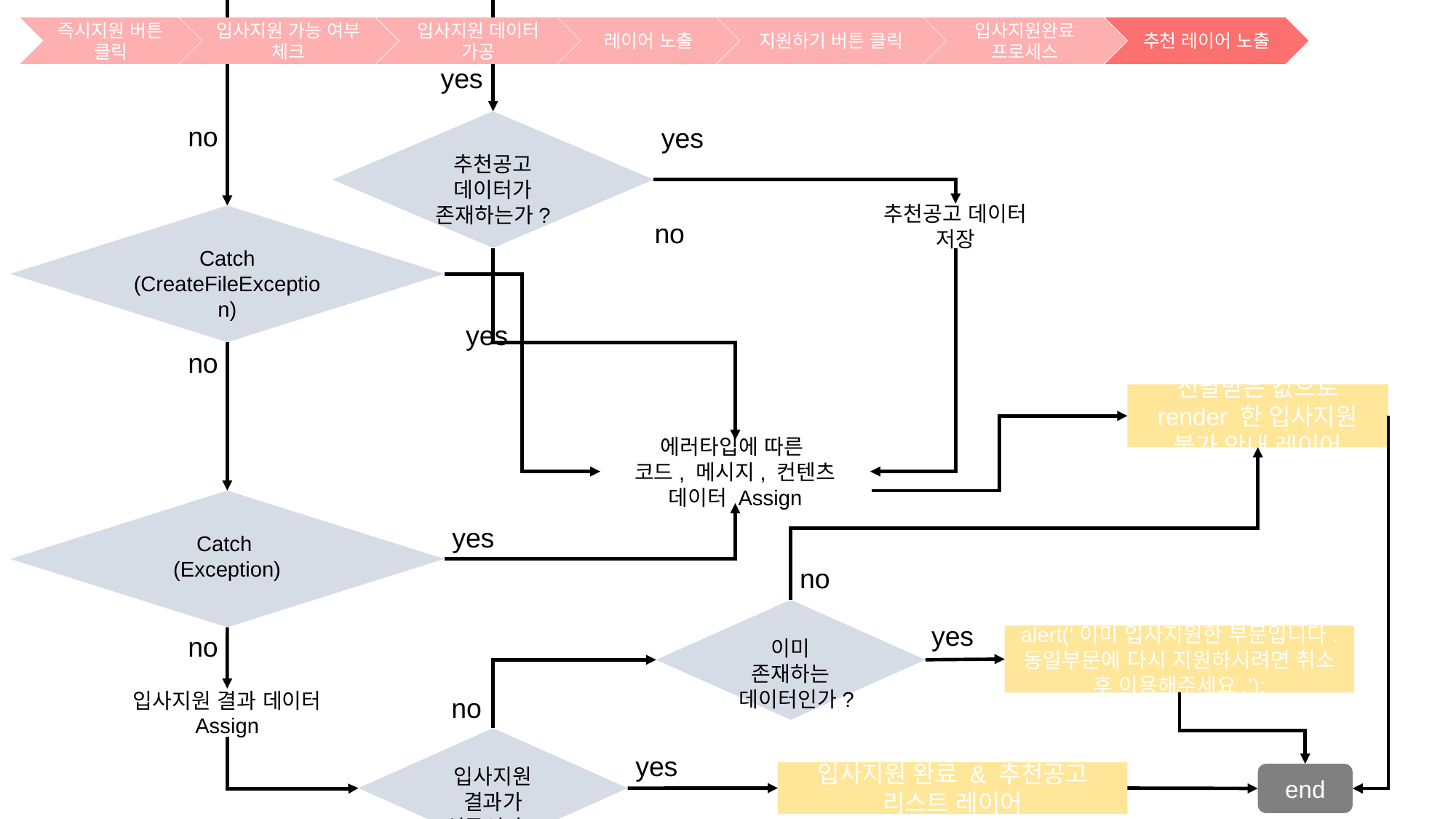

지원하기 버튼 클릭
입사지원완료 프로세스
레이어 노출
즉시지원 버튼 클릭
입사지원 가능 여부 체크
입사지원 데이터 가공
추천 레이어 노출
yes
추천공고 데이터가 존재하는가?
no
yes
추천공고 데이터 저장
Catch (CreateFileException)
no
yes
no
전달받은 값으로 render 한 입사지원 불가 안내 레이어
에러타입에 따른
코드, 메시지, 컨텐츠 데이터 Assign
Catch
(Exception)
yes
no
이미 존재하는 데이터인가?
yes
no
alert(‘이미 입사지원한 부문입니다. 동일부문에 다시 지원하시려면 취소 후 이용해주세요.’);
no
입사지원 결과 데이터 Assign
입사지원 결과가 성공인가?
yes
입사지원 완료 & 추천공고 리스트 레이어
end